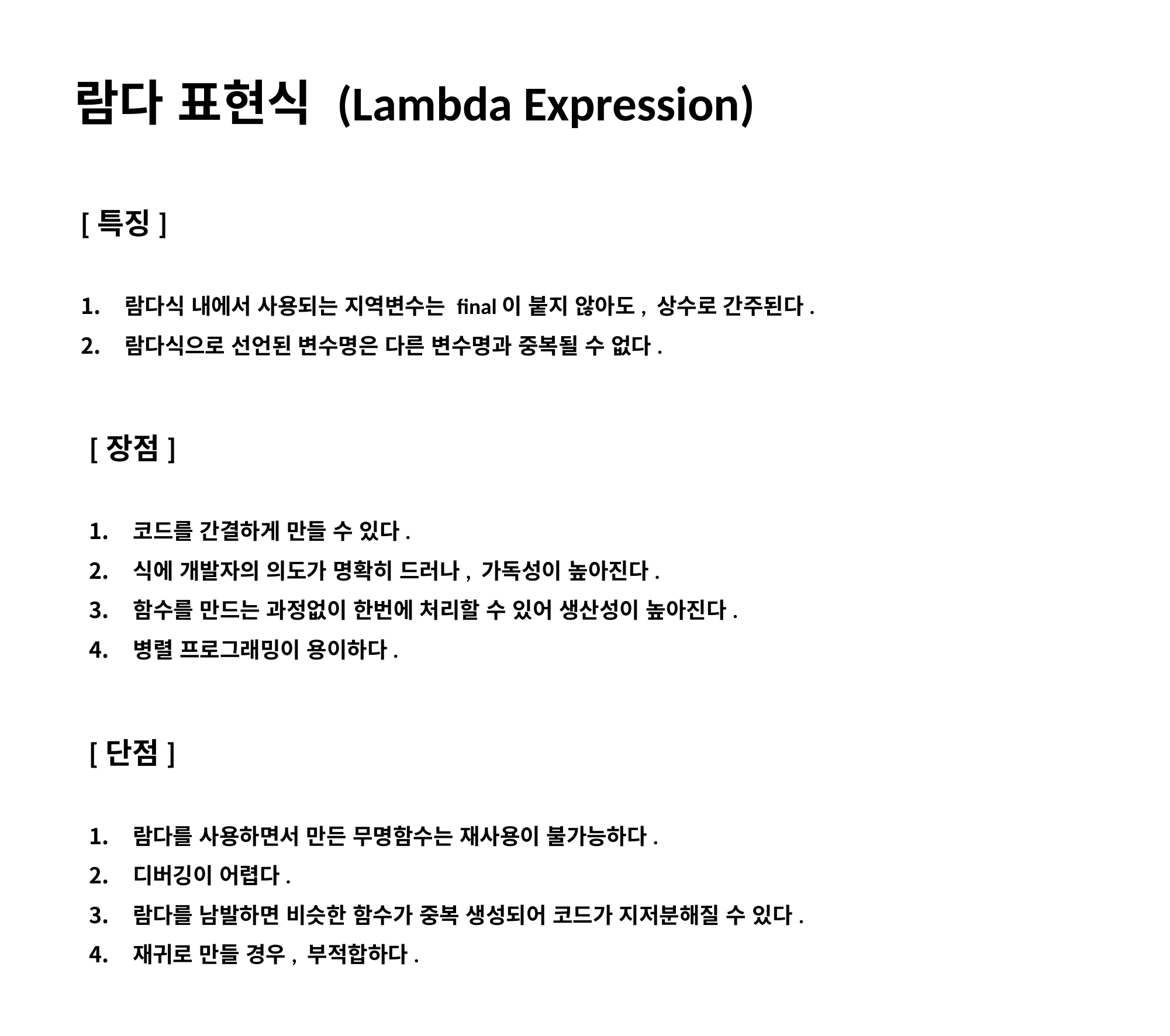

람다 표현식 (Lambda Expression)
[특징]

람다식 내에서 사용되는 지역변수는 final이 붙지 않아도, 상수로 간주된다.
람다식으로 선언된 변수명은 다른 변수명과 중복될 수 없다.
[장점]

코드를 간결하게 만들 수 있다.
식에 개발자의 의도가 명확히 드러나, 가독성이 높아진다.
함수를 만드는 과정없이 한번에 처리할 수 있어 생산성이 높아진다.
병렬 프로그래밍이 용이하다.
[단점]

람다를 사용하면서 만든 무명함수는 재사용이 불가능하다.
디버깅이 어렵다.
람다를 남발하면 비슷한 함수가 중복 생성되어 코드가 지저분해질 수 있다.
재귀로 만들 경우, 부적합하다.